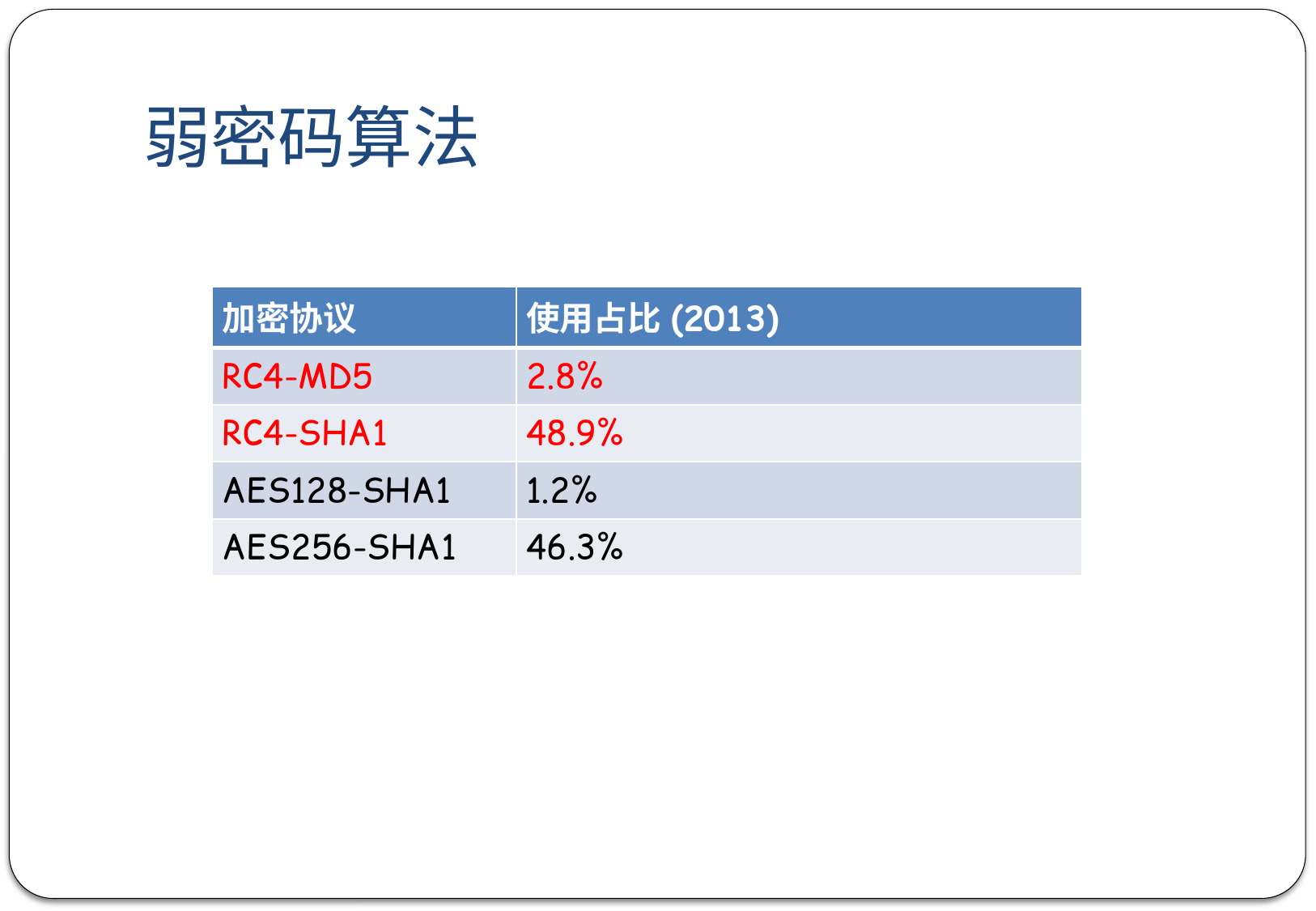

# 弱密码算法
| 加密协议 | 使用占比(2013) |
| --- | --- |
| RC4-MD5 | 2.8% |
| RC4-SHA1 | 48.9% |
| AES128-SHA1 | 1.2% |
| AES256-SHA1 | 46.3% |